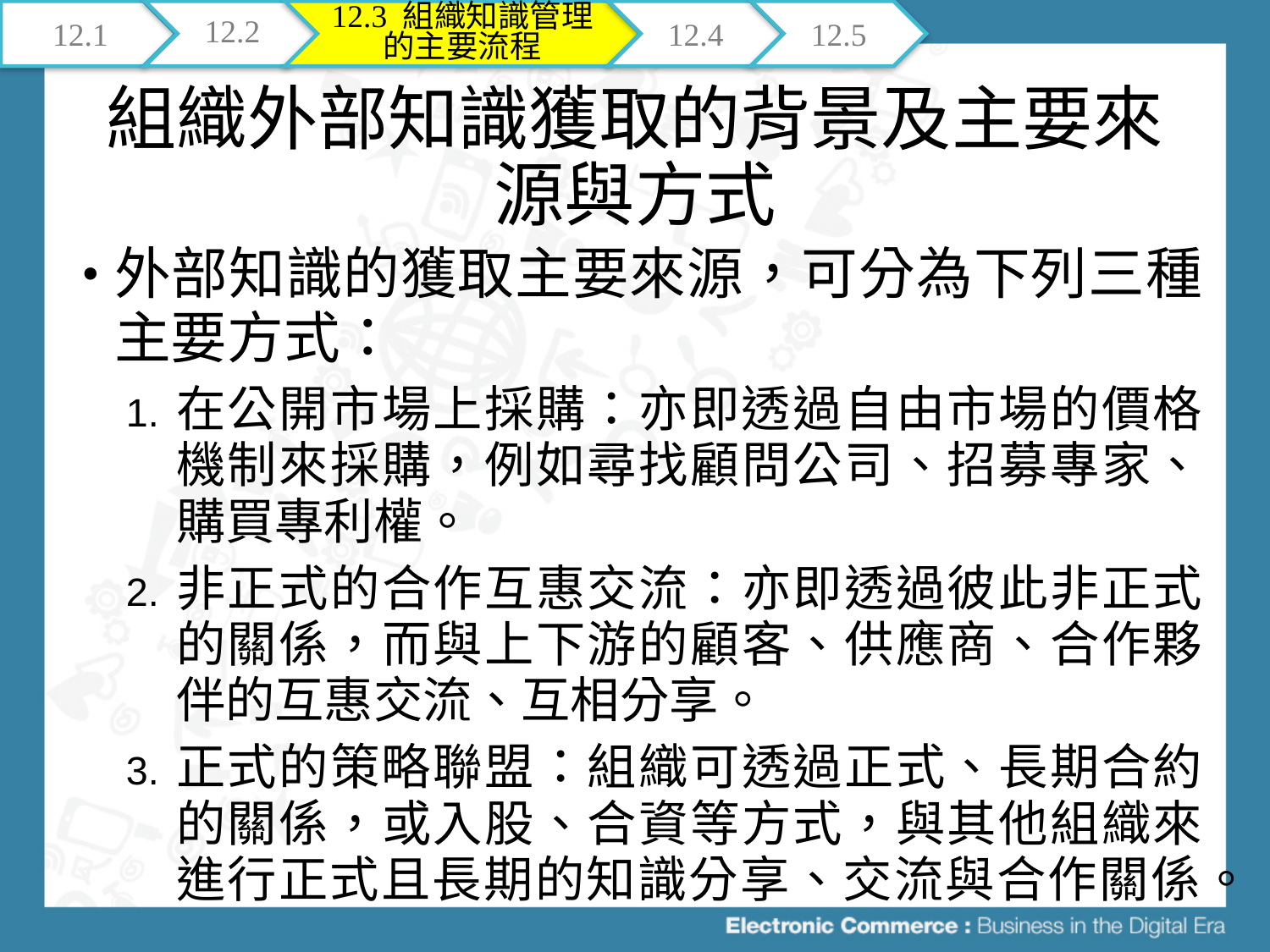

12.1
12.2
12.3 組織知識管理的主要流程
12.4
12.5
# 組織外部知識獲取的背景及主要來源與方式
外部知識的獲取主要來源，可分為下列三種主要方式：
在公開市場上採購：亦即透過自由市場的價格機制來採購，例如尋找顧問公司、招募專家、購買專利權。
非正式的合作互惠交流：亦即透過彼此非正式的關係，而與上下游的顧客、供應商、合作夥伴的互惠交流、互相分享。
正式的策略聯盟：組織可透過正式、長期合約的關係，或入股、合資等方式，與其他組織來進行正式且長期的知識分享、交流與合作關係。